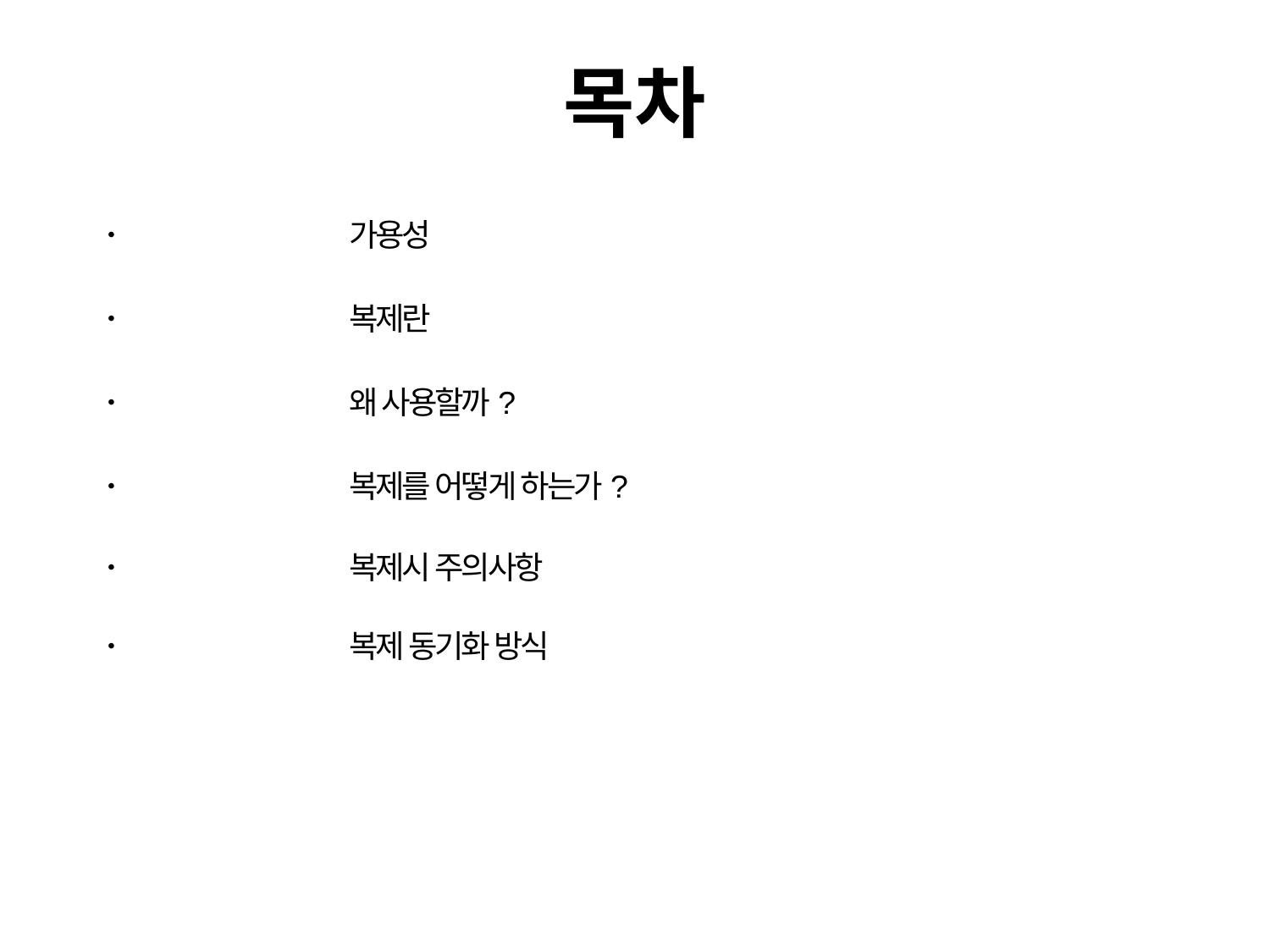

# 목차
ㆍ
가용성
ㆍ
복제란
ㆍ
왜 사용할까?
ㆍ
복제를 어떻게 하는가?
ㆍ
복제시 주의사항
ㆍ
복제 동기화 방식